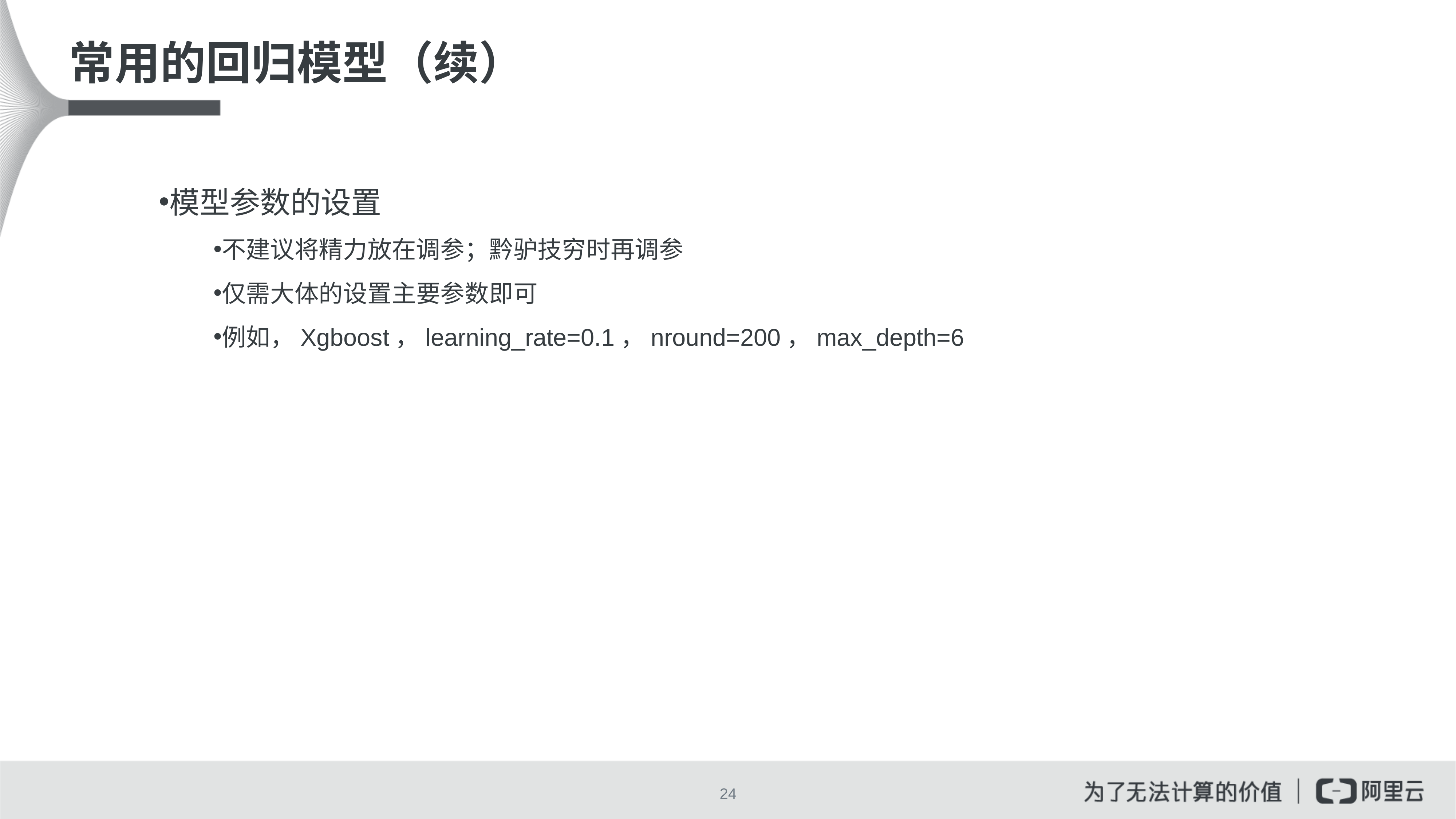

# 常用的回归模型（续）
模型参数的设置
不建议将精力放在调参；黔驴技穷时再调参
仅需大体的设置主要参数即可
例如，Xgboost，learning_rate=0.1，nround=200，max_depth=6